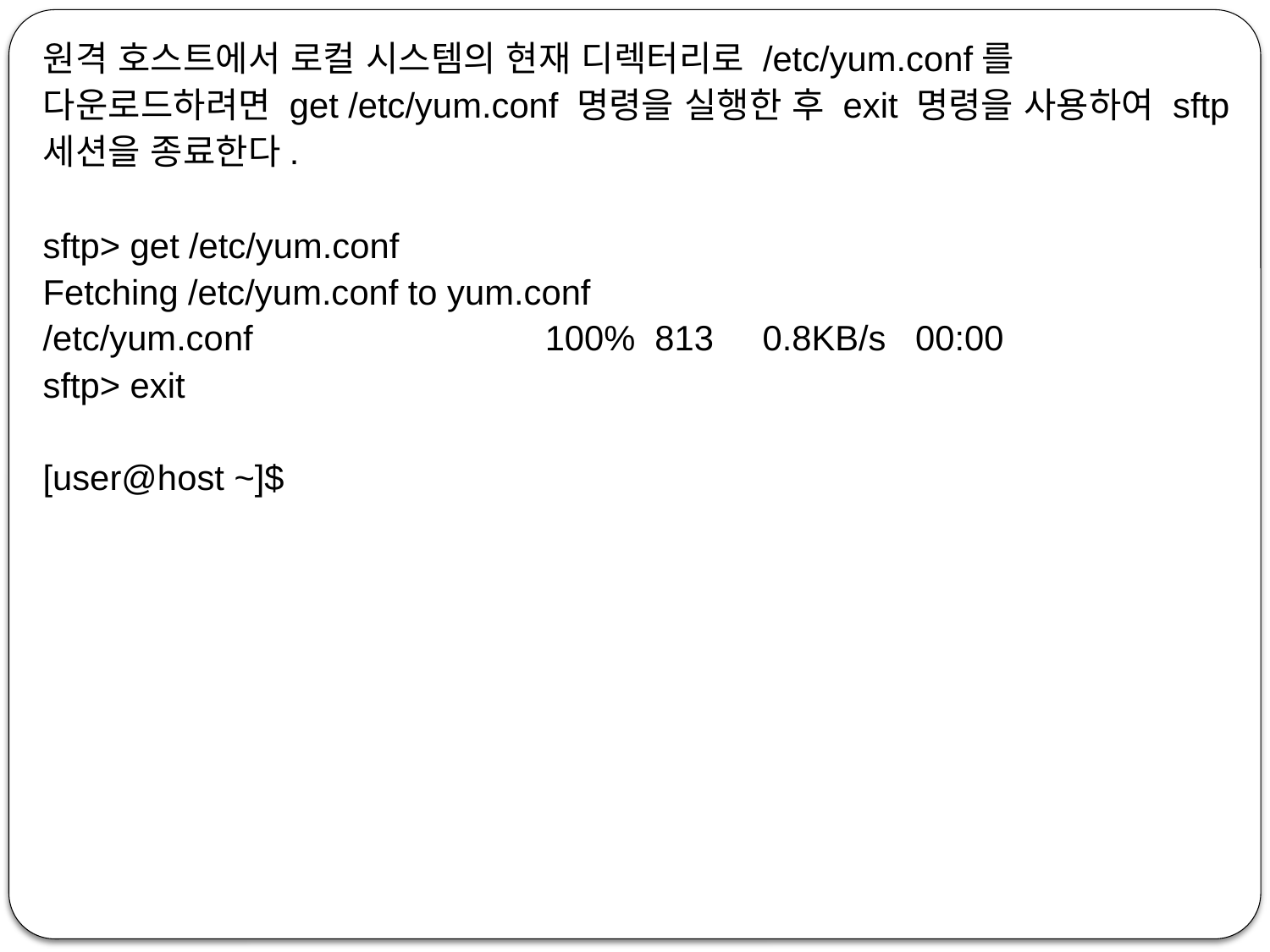

원격 호스트에서 로컬 시스템의 현재 디렉터리로 /etc/yum.conf를 다운로드하려면 get /etc/yum.conf 명령을 실행한 후 exit 명령을 사용하여 sftp 세션을 종료한다.

sftp> get /etc/yum.conf
Fetching /etc/yum.conf to yum.conf
/etc/yum.conf                              100%  813     0.8KB/s   00:00
sftp> exit

[user@host ~]$